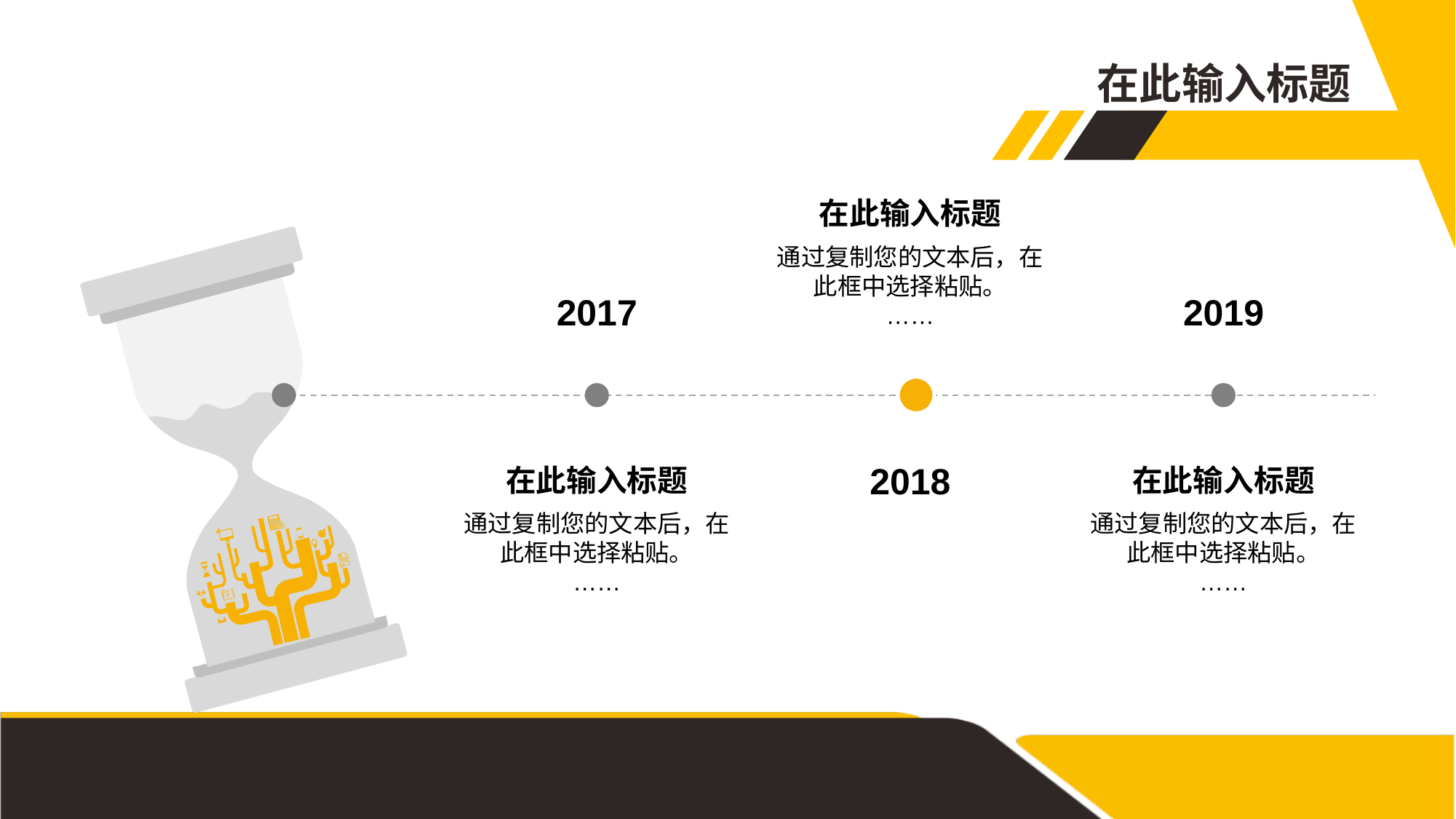

在此输入标题
在此输入标题
通过复制您的文本后，在此框中选择粘贴。
……

2017
2019

在此输入标题
通过复制您的文本后，在此框中选择粘贴。
……
在此输入标题
通过复制您的文本后，在此框中选择粘贴。
……
2018